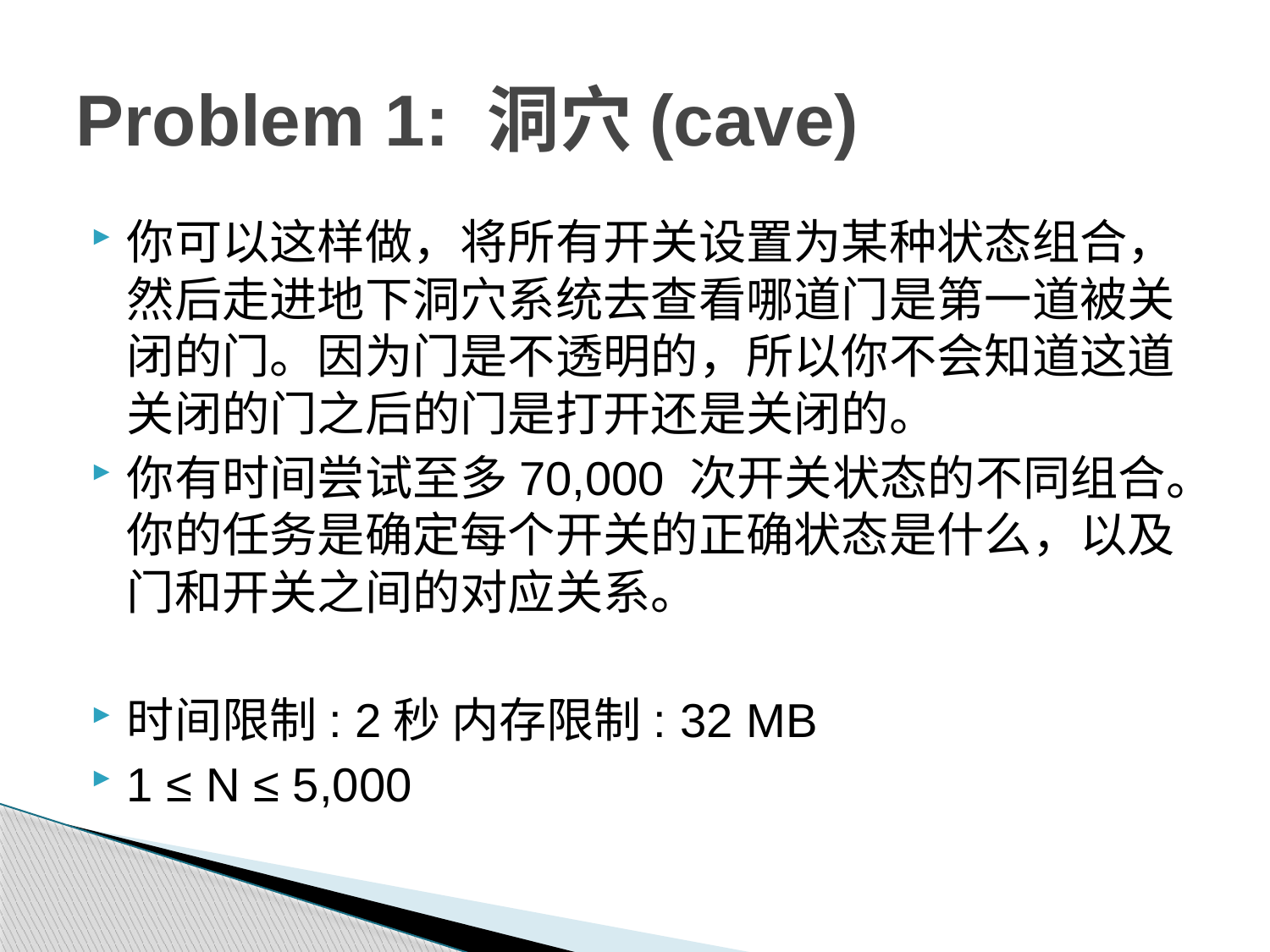

# Problem 1: 洞穴(cave)
你可以这样做，将所有开关设置为某种状态组合，然后走进地下洞穴系统去查看哪道门是第一道被关闭的门。因为门是不透明的，所以你不会知道这道关闭的门之后的门是打开还是关闭的。
你有时间尝试至多70,000 次开关状态的不同组合。你的任务是确定每个开关的正确状态是什么，以及门和开关之间的对应关系。

时间限制: 2秒 内存限制: 32 MB
1 ≤ N ≤ 5,000